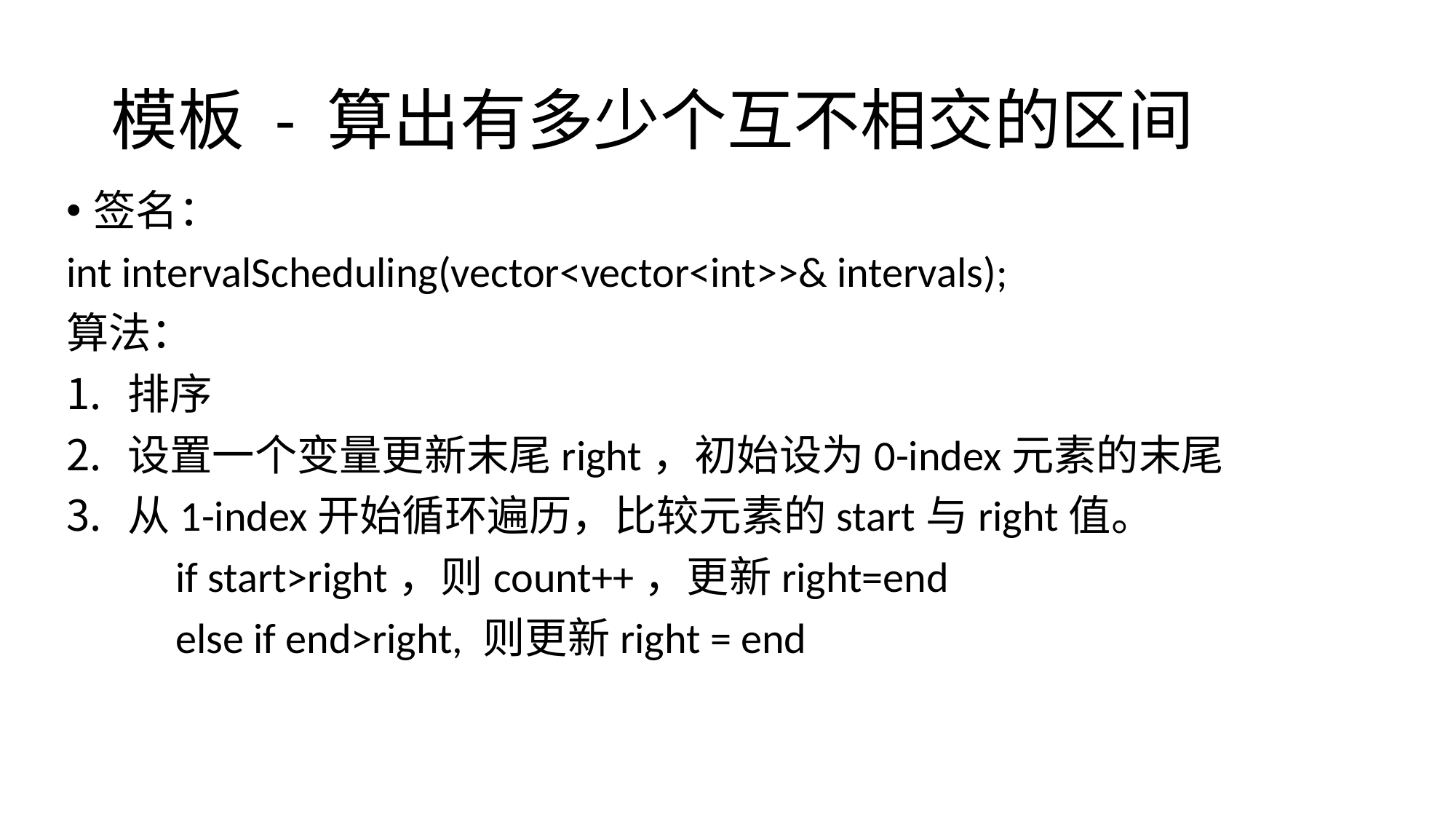

# 模板 - 算出有多少个互不相交的区间
签名：
int intervalScheduling(vector<vector<int>>& intervals);
算法：
排序
设置一个变量更新末尾right，初始设为0-index元素的末尾
从1-index开始循环遍历，比较元素的start与right值。
	if start>right，则count++，更新right=end
	else if end>right, 则更新right = end